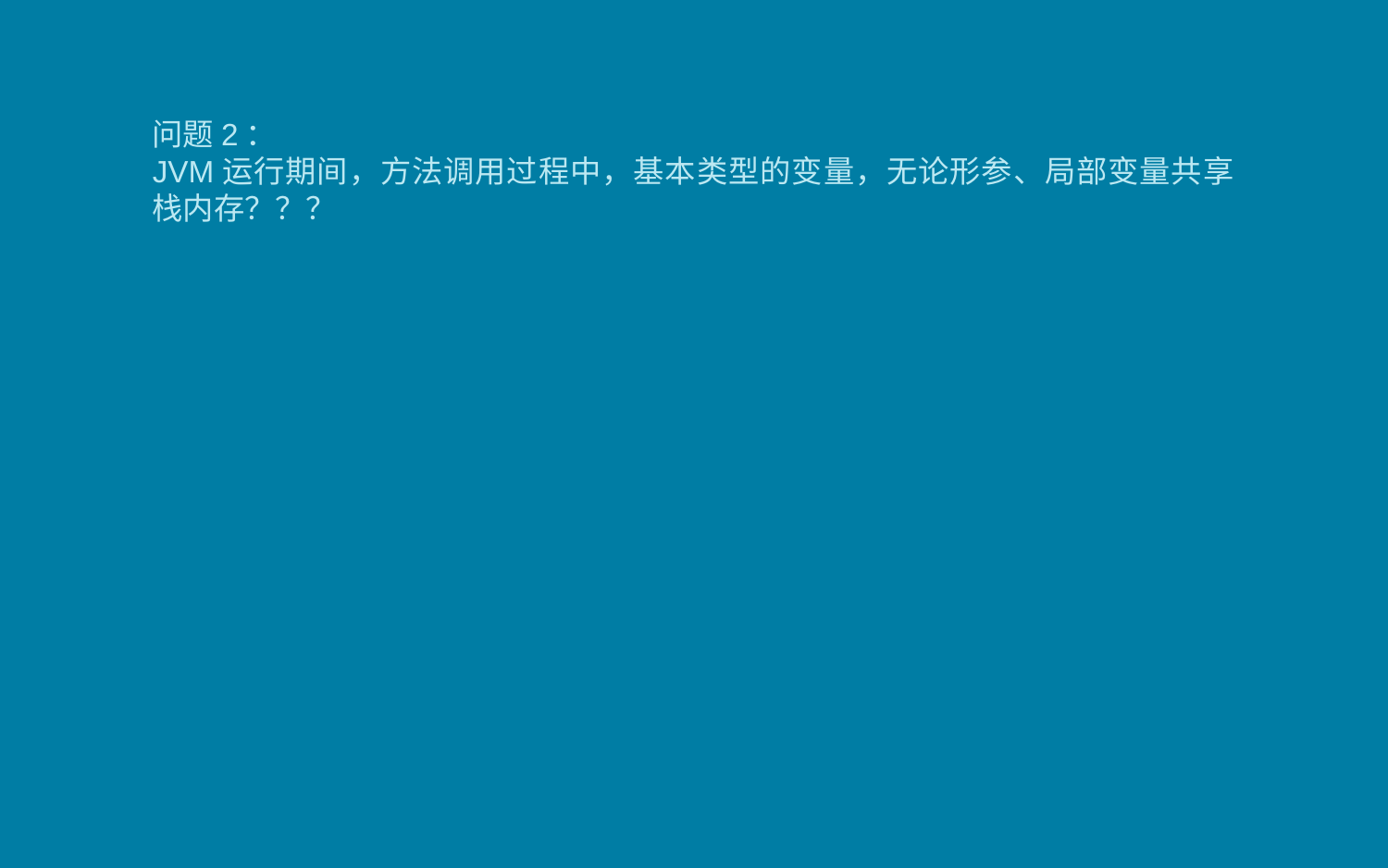

问题2：
JVM运行期间，方法调用过程中，基本类型的变量，无论形参、局部变量共享栈内存？？？